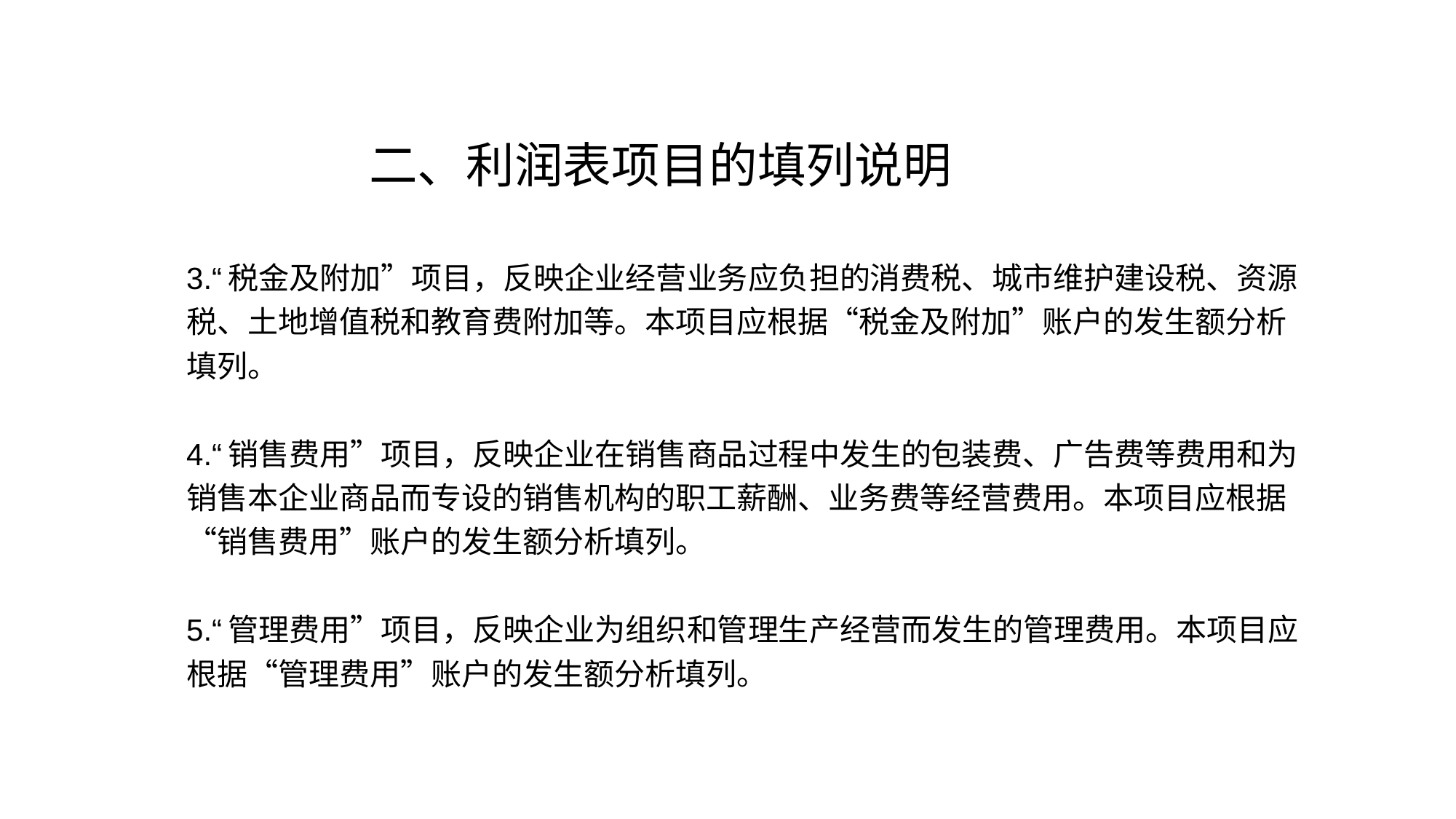

# 二、利润表项目的填列说明
3.“税金及附加”项目，反映企业经营业务应负担的消费税、城市维护建设税、资源税、土地增值税和教育费附加等。本项目应根据“税金及附加”账户的发生额分析填列。

4.“销售费用”项目，反映企业在销售商品过程中发生的包装费、广告费等费用和为销售本企业商品而专设的销售机构的职工薪酬、业务费等经营费用。本项目应根据“销售费用”账户的发生额分析填列。

5.“管理费用”项目，反映企业为组织和管理生产经营而发生的管理费用。本项目应根据“管理费用”账户的发生额分析填列。